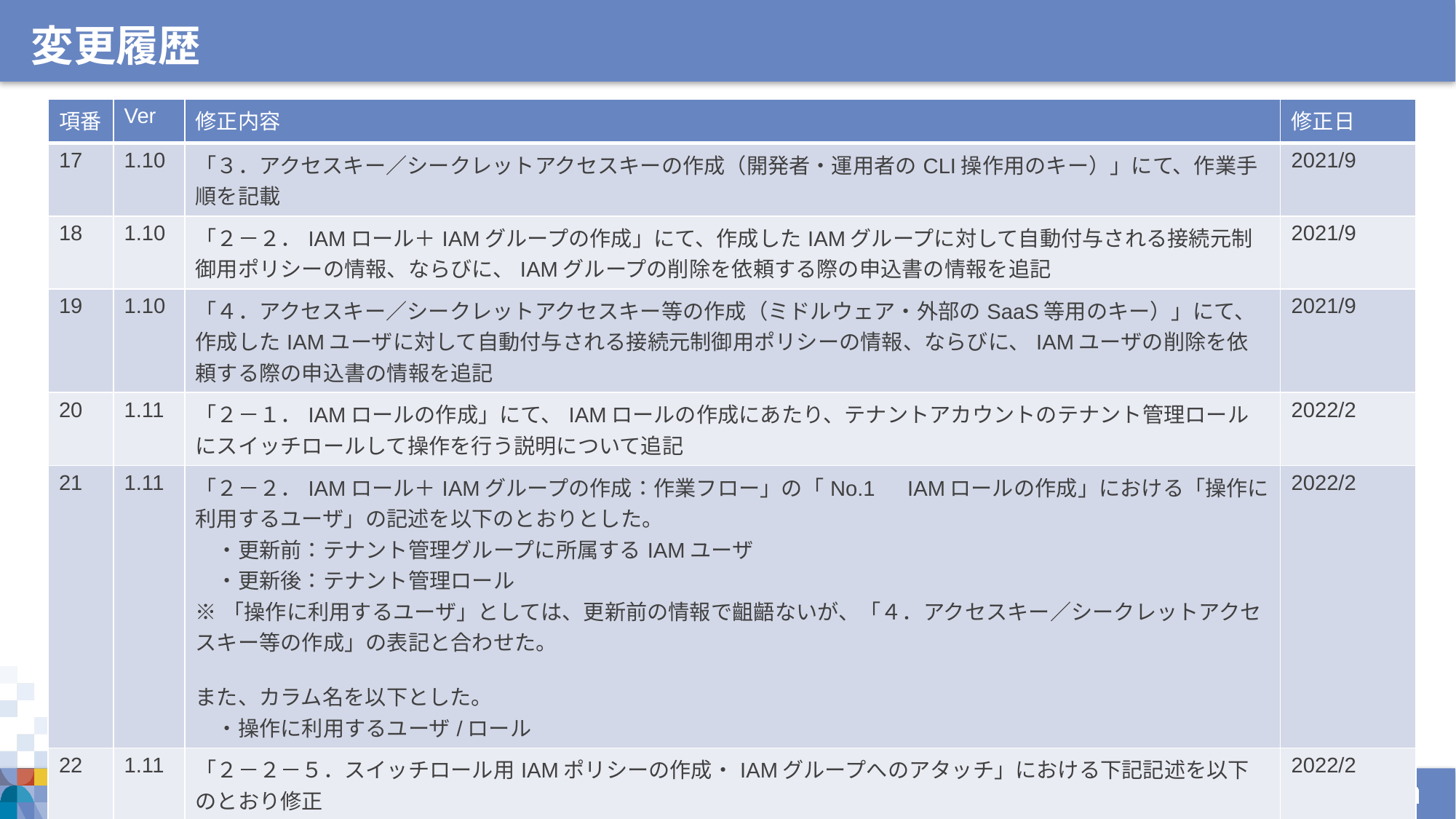

変更履歴
| 項番 | Ver | 修正内容 | 修正日 |
| --- | --- | --- | --- |
| 17 | 1.10 | 「３．アクセスキー／シークレットアクセスキーの作成（開発者・運用者のCLI操作用のキー）」にて、作業手順を記載 | 2021/9 |
| 18 | 1.10 | 「２－２．IAMロール＋IAMグループの作成」にて、作成したIAMグループに対して自動付与される接続元制御用ポリシーの情報、ならびに、IAMグループの削除を依頼する際の申込書の情報を追記 | 2021/9 |
| 19 | 1.10 | 「４．アクセスキー／シークレットアクセスキー等の作成（ミドルウェア・外部のSaaS等用のキー）」にて、作成したIAMユーザに対して自動付与される接続元制御用ポリシーの情報、ならびに、IAMユーザの削除を依頼する際の申込書の情報を追記 | 2021/9 |
| 20 | 1.11 | 「２－１．IAMロールの作成」にて、IAMロールの作成にあたり、テナントアカウントのテナント管理ロールにスイッチロールして操作を行う説明について追記 | 2022/2 |
| 21 | 1.11 | 「２－２．IAMロール＋IAMグループの作成：作業フロー」の「No.1　IAMロールの作成」における「操作に利用するユーザ」の記述を以下のとおりとした。 　・更新前：テナント管理グループに所属するIAMユーザ 　・更新後：テナント管理ロール ※「操作に利用するユーザ」としては、更新前の情報で齟齬ないが、「４．アクセスキー／シークレットアクセスキー等の作成」の表記と合わせた。 また、カラム名を以下とした。 　・操作に利用するユーザ/ロール | 2022/2 |
| 22 | 1.11 | 「２－２－５．スイッチロール用IAMポリシーの作成・IAMグループへのアタッチ」における下記記述を以下のとおり修正 　・更新前：{※No,2の手順で作成したスイッチロール先IAMロールのARN} 　・更新後：{※No,1の手順で作成したスイッチロール先IAMロールのARN} | 2022/2 |
|  |  |  |  |